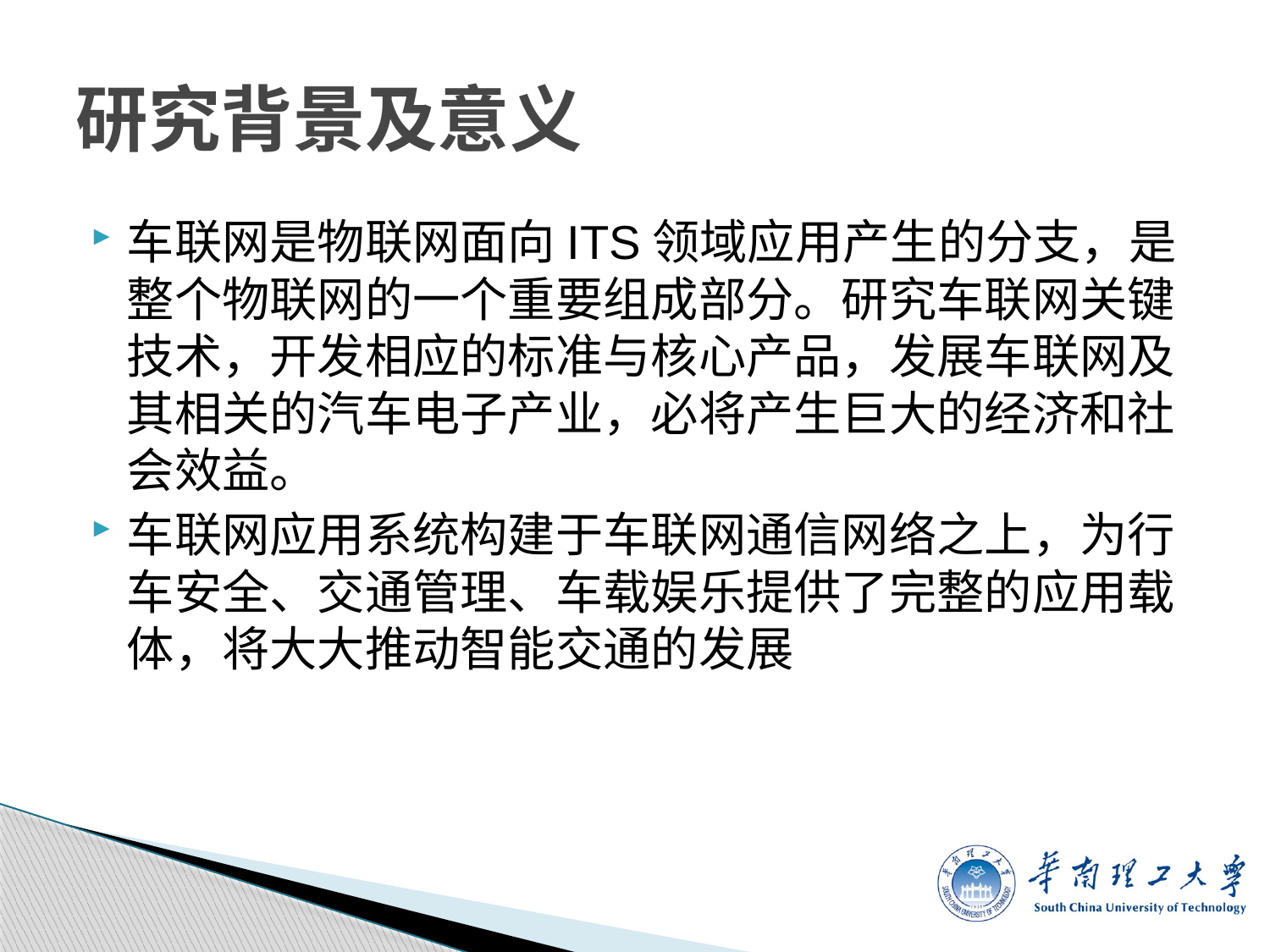

# 研究背景及意义
车联网是物联网面向ITS领域应用产生的分支，是整个物联网的一个重要组成部分。研究车联网关键技术，开发相应的标准与核心产品，发展车联网及其相关的汽车电子产业，必将产生巨大的经济和社会效益。
车联网应用系统构建于车联网通信网络之上，为行车安全、交通管理、车载娱乐提供了完整的应用载体，将大大推动智能交通的发展